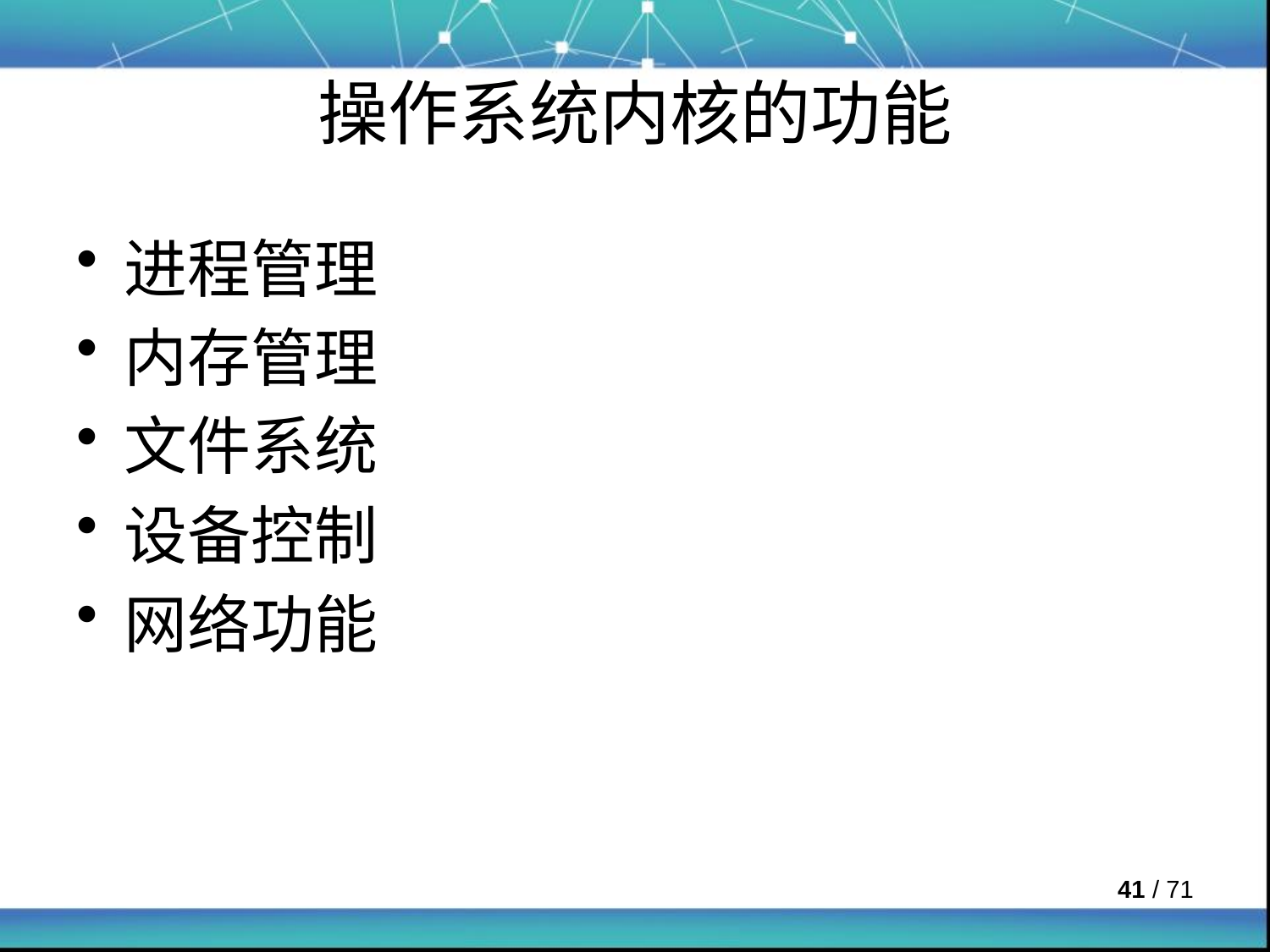

# 操作系统内核的功能
进程管理
内存管理
文件系统
设备控制
网络功能
41 / 71